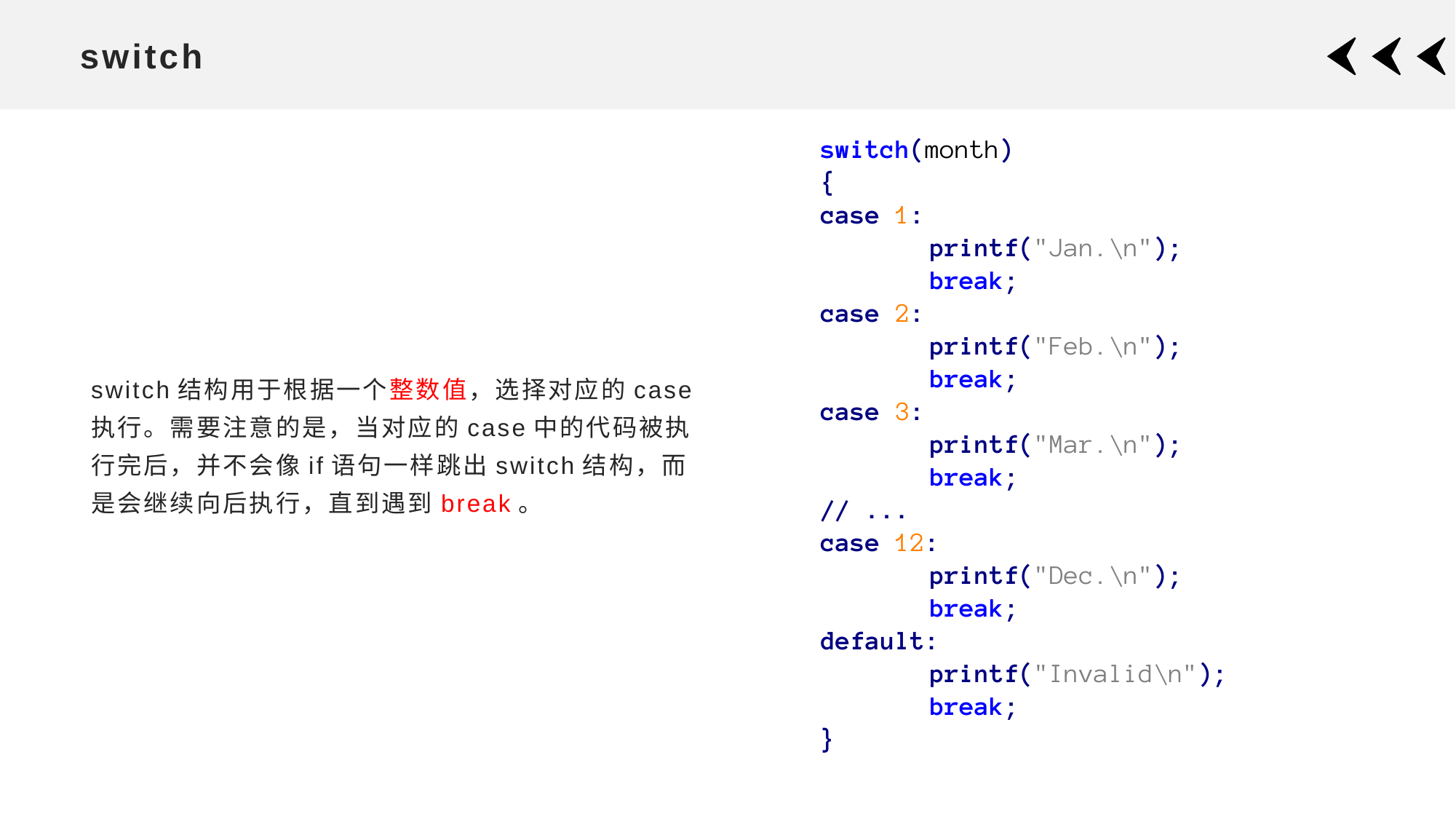

# switch
switch(month){case 1:	printf("Jan.\n");	break;case 2:	printf("Feb.\n");	break;case 3:	printf("Mar.\n");	break;// ...case 12:	printf("Dec.\n");	break;default:	printf("Invalid\n");	break;}
switch结构用于根据一个整数值，选择对应的case执行。需要注意的是，当对应的case中的代码被执行完后，并不会像if语句一样跳出switch结构，而是会继续向后执行，直到遇到break。